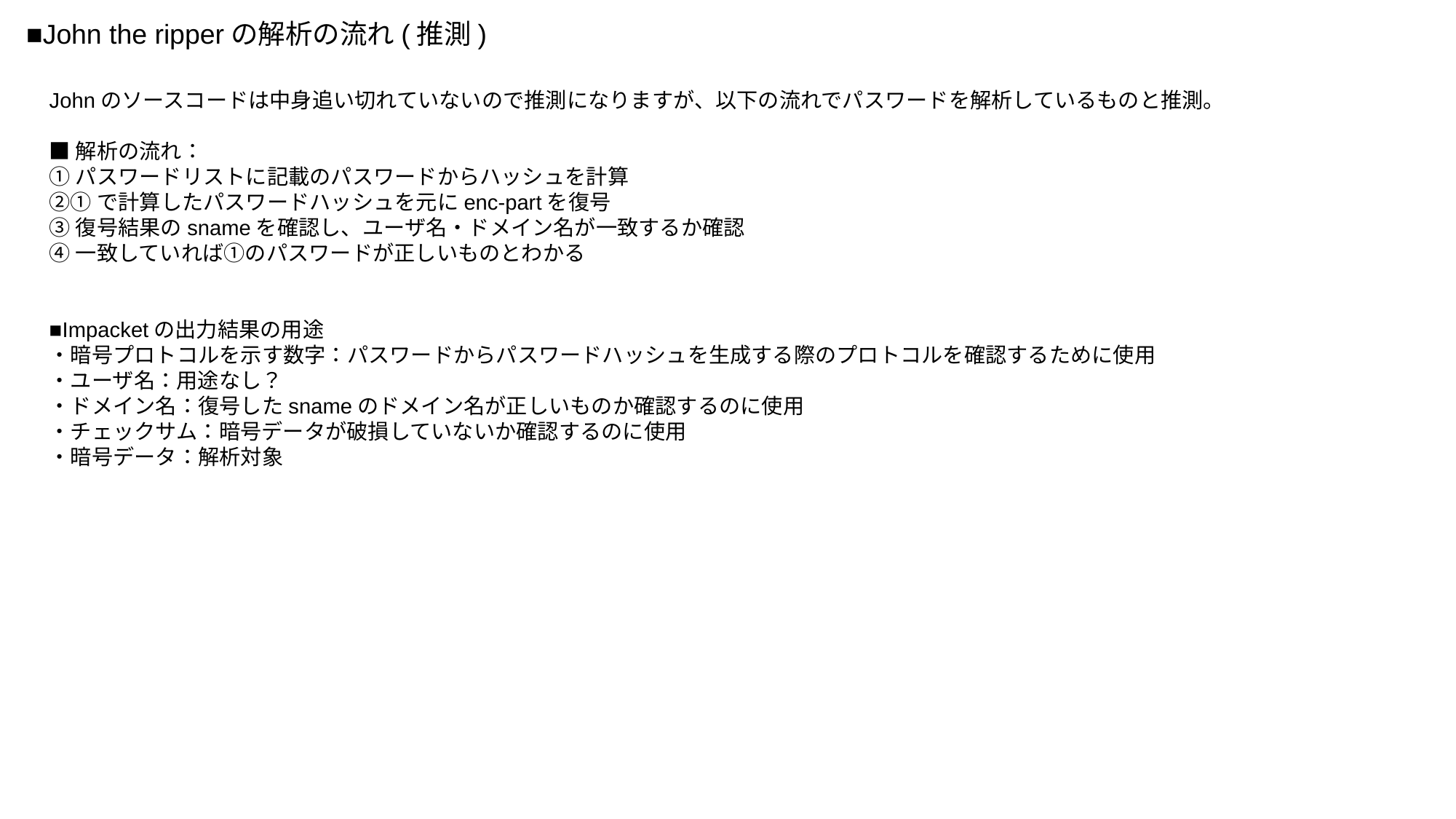

■John the ripperの解析の流れ(推測)
Johnのソースコードは中身追い切れていないので推測になりますが、以下の流れでパスワードを解析しているものと推測。

■解析の流れ：
①パスワードリストに記載のパスワードからハッシュを計算
②①で計算したパスワードハッシュを元にenc-partを復号
③復号結果のsnameを確認し、ユーザ名・ドメイン名が一致するか確認
④一致していれば①のパスワードが正しいものとわかる

■Impacketの出力結果の用途
・暗号プロトコルを示す数字：パスワードからパスワードハッシュを生成する際のプロトコルを確認するために使用
・ユーザ名：用途なし？
・ドメイン名：復号したsnameのドメイン名が正しいものか確認するのに使用
・チェックサム：暗号データが破損していないか確認するのに使用
・暗号データ：解析対象